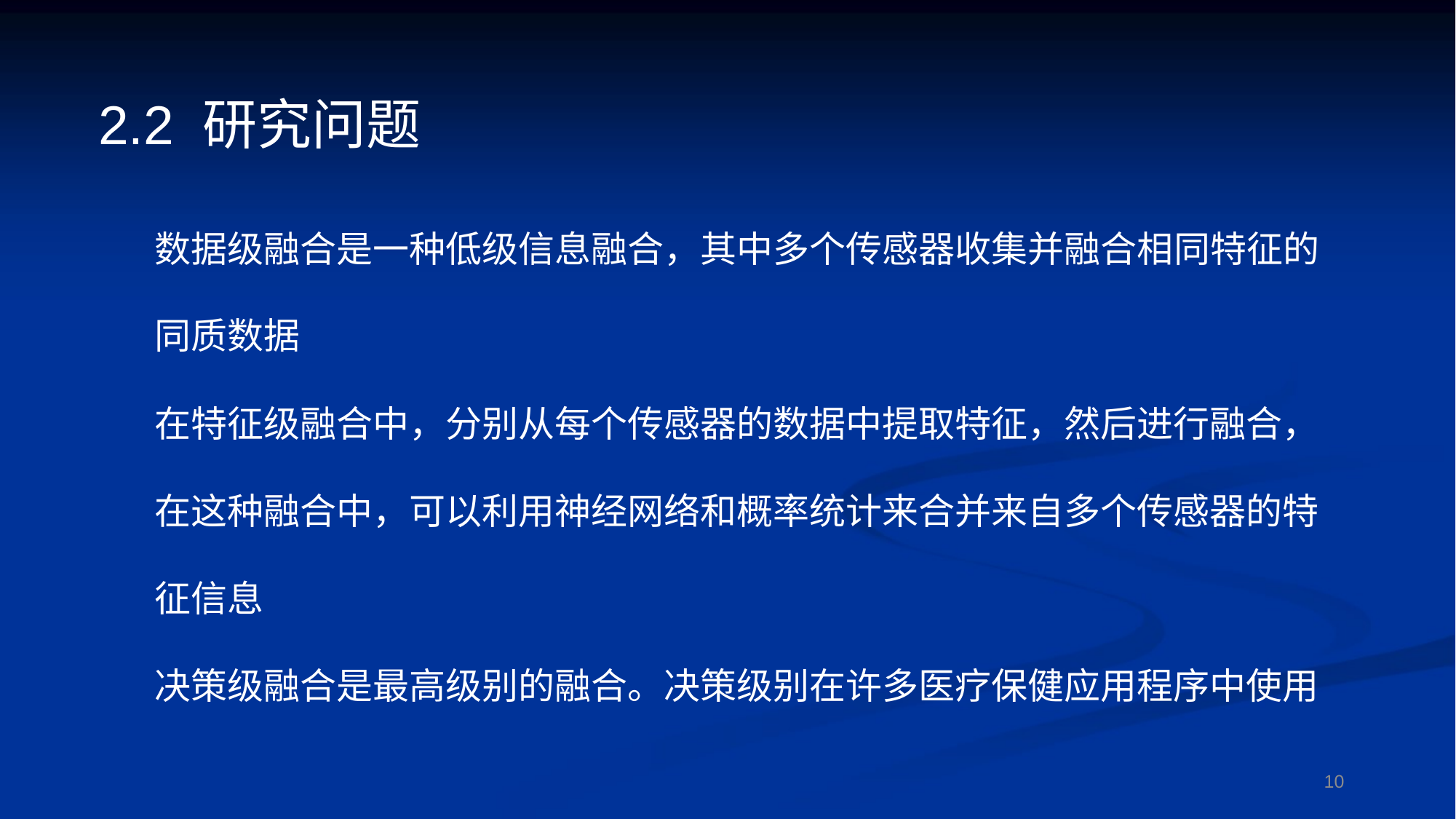

2.2 研究问题
数据级融合是一种低级信息融合，其中多个传感器收集并融合相同特征的同质数据
在特征级融合中，分别从每个传感器的数据中提取特征，然后进行融合，在这种融合中，可以利用神经网络和概率统计来合并来自多个传感器的特征信息
决策级融合是最高级别的融合。决策级别在许多医疗保健应用程序中使用

10